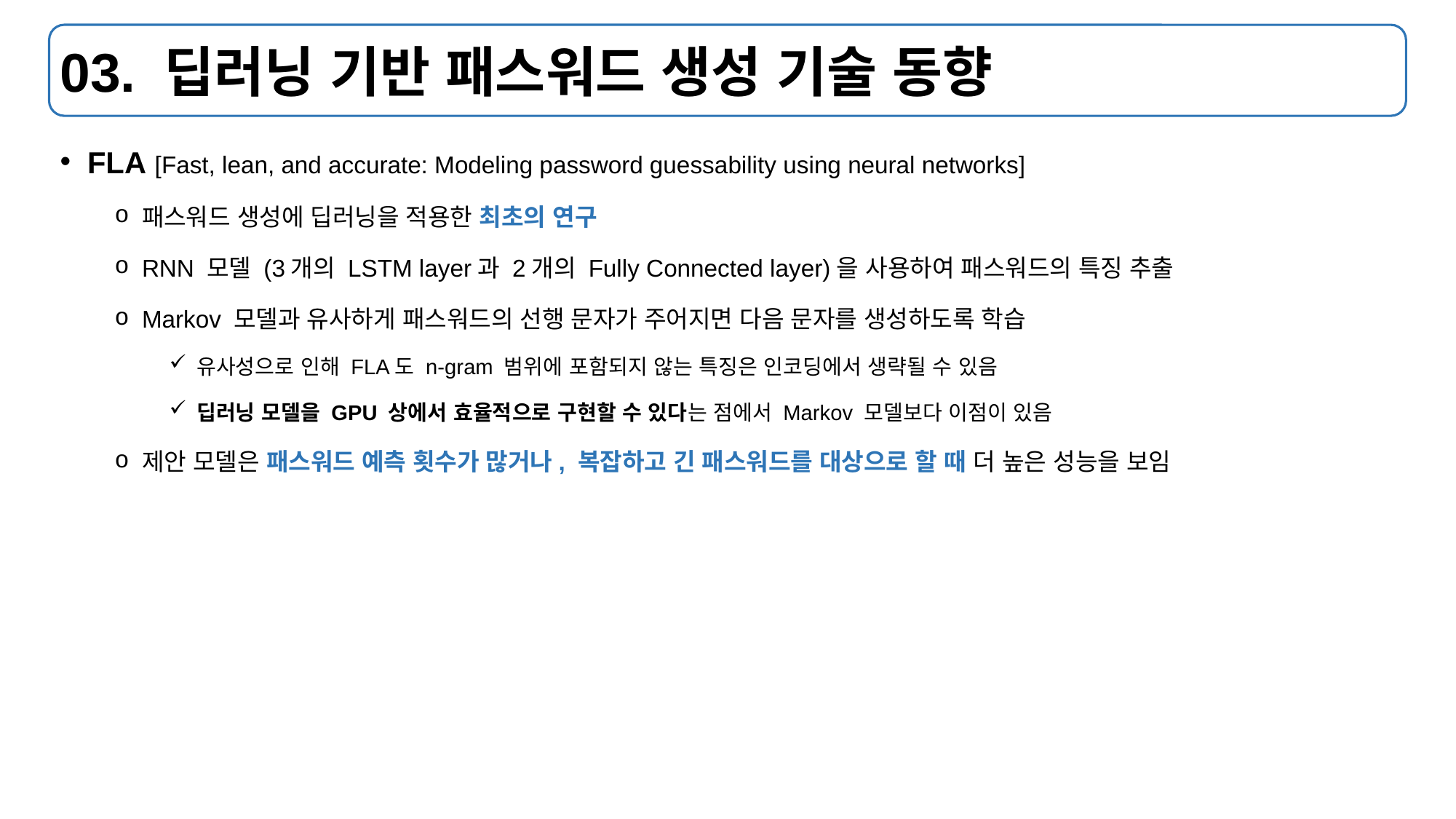

# 03. 딥러닝 기반 패스워드 생성 기술 동향
FLA [Fast, lean, and accurate: Modeling password guessability using neural networks]
패스워드 생성에 딥러닝을 적용한 최초의 연구
RNN 모델 (3개의 LSTM layer과 2개의 Fully Connected layer)을 사용하여 패스워드의 특징 추출
Markov 모델과 유사하게 패스워드의 선행 문자가 주어지면 다음 문자를 생성하도록 학습
유사성으로 인해 FLA도 n-gram 범위에 포함되지 않는 특징은 인코딩에서 생략될 수 있음
딥러닝 모델을 GPU 상에서 효율적으로 구현할 수 있다는 점에서 Markov 모델보다 이점이 있음
제안 모델은 패스워드 예측 횟수가 많거나, 복잡하고 긴 패스워드를 대상으로 할 때 더 높은 성능을 보임